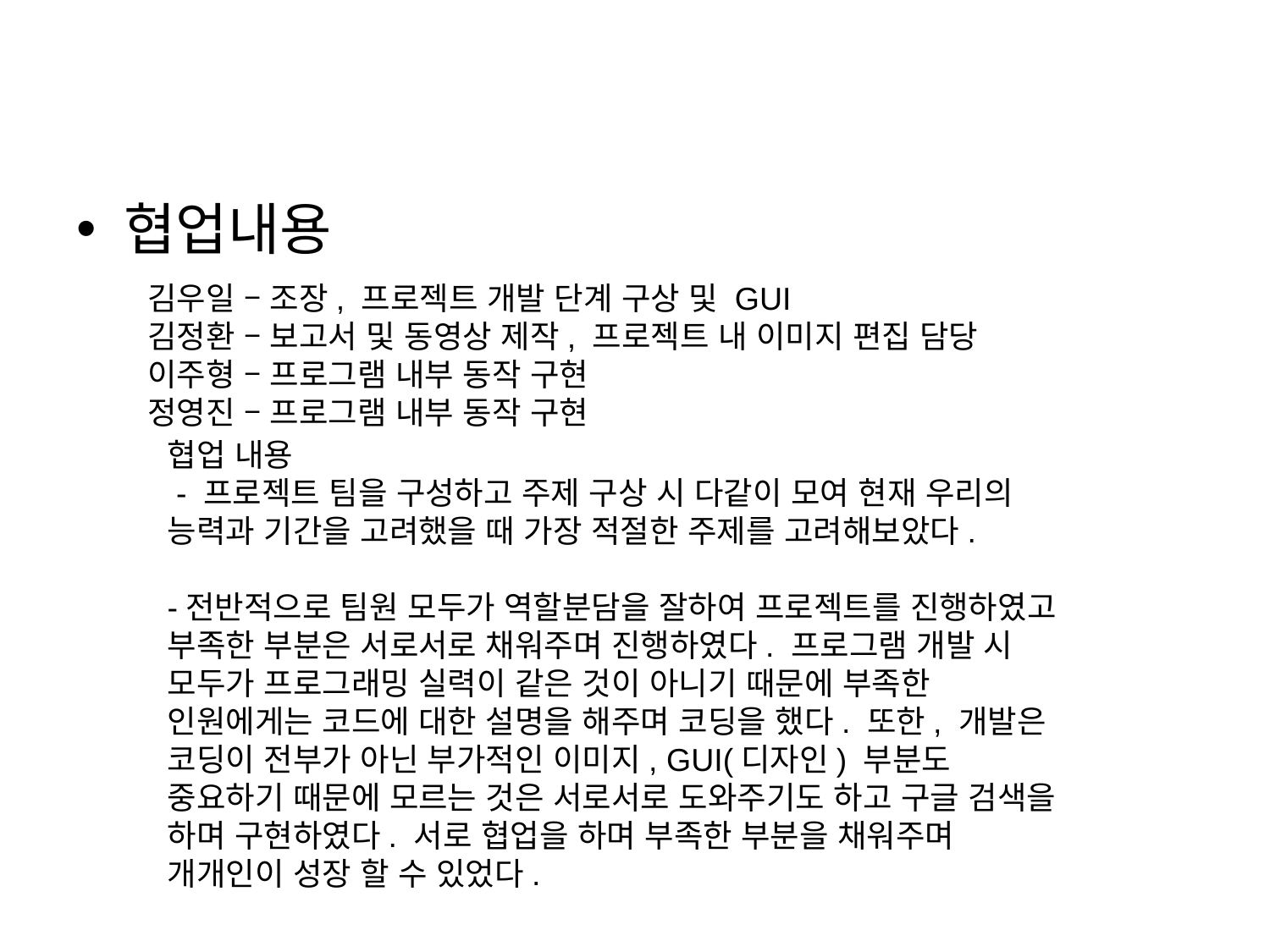

#
협업내용
김우일 – 조장, 프로젝트 개발 단계 구상 및 GUI
김정환 – 보고서 및 동영상 제작, 프로젝트 내 이미지 편집 담당
이주형 – 프로그램 내부 동작 구현
정영진 – 프로그램 내부 동작 구현
협업 내용
 - 프로젝트 팀을 구성하고 주제 구상 시 다같이 모여 현재 우리의 능력과 기간을 고려했을 때 가장 적절한 주제를 고려해보았다.

-전반적으로 팀원 모두가 역할분담을 잘하여 프로젝트를 진행하였고 부족한 부분은 서로서로 채워주며 진행하였다. 프로그램 개발 시 모두가 프로그래밍 실력이 같은 것이 아니기 때문에 부족한 인원에게는 코드에 대한 설명을 해주며 코딩을 했다. 또한, 개발은 코딩이 전부가 아닌 부가적인 이미지, GUI(디자인) 부분도 중요하기 때문에 모르는 것은 서로서로 도와주기도 하고 구글 검색을 하며 구현하였다. 서로 협업을 하며 부족한 부분을 채워주며 개개인이 성장 할 수 있었다.